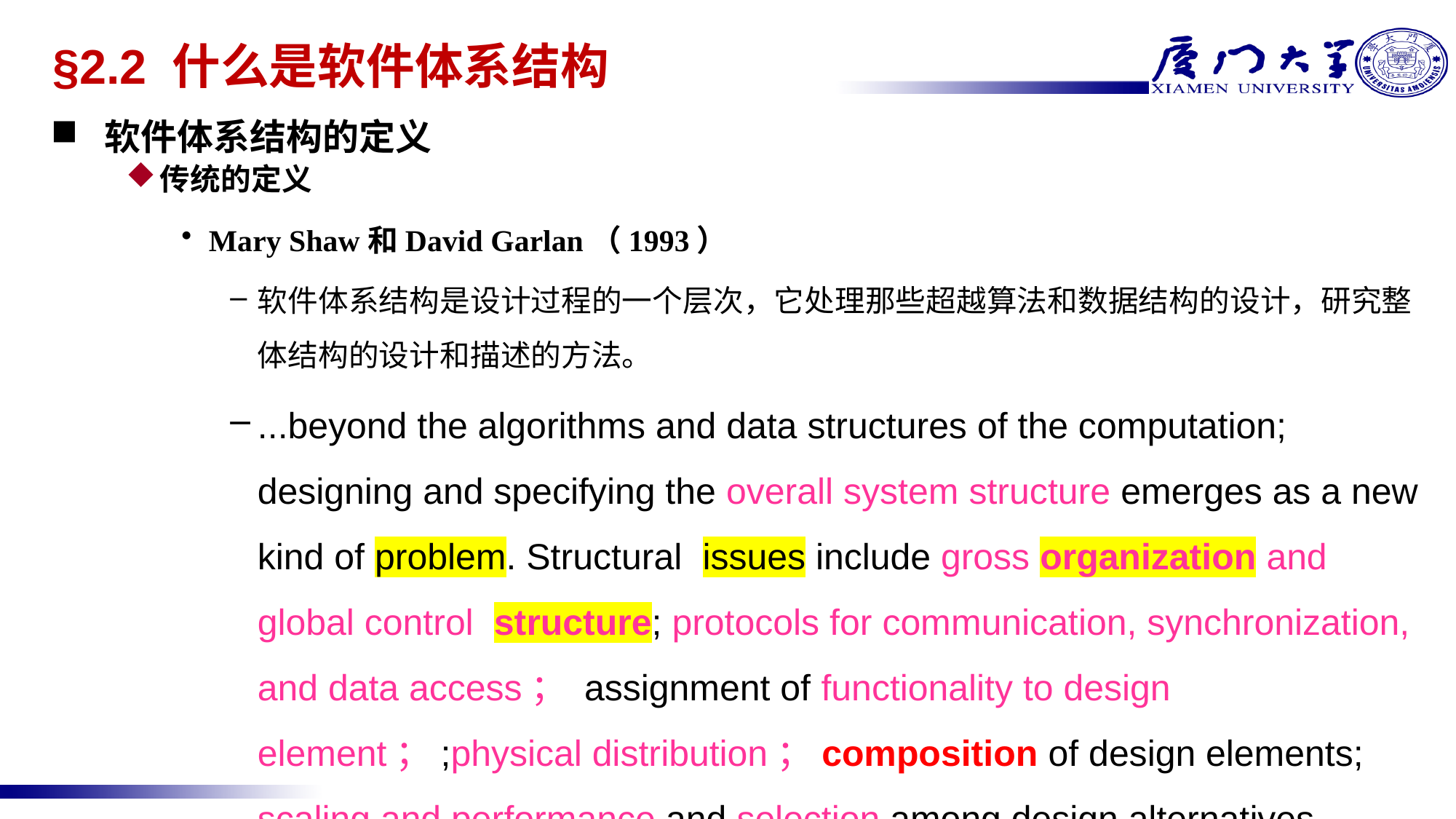

# §2.2 什么是软件体系结构
软件体系结构的定义
传统的定义
Mary Shaw和David Garlan（1993）
软件体系结构是设计过程的一个层次，它处理那些超越算法和数据结构的设计，研究整体结构的设计和描述的方法。
...beyond the algorithms and data structures of the computation; designing and specifying the overall system structure emerges as a new kind of problem. Structural  issues include gross organization and global control  structure; protocols for communication, synchronization, and data access； assignment of functionality to design element；;physical distribution；composition of design elements; scaling and performance and selection among design alternatives.